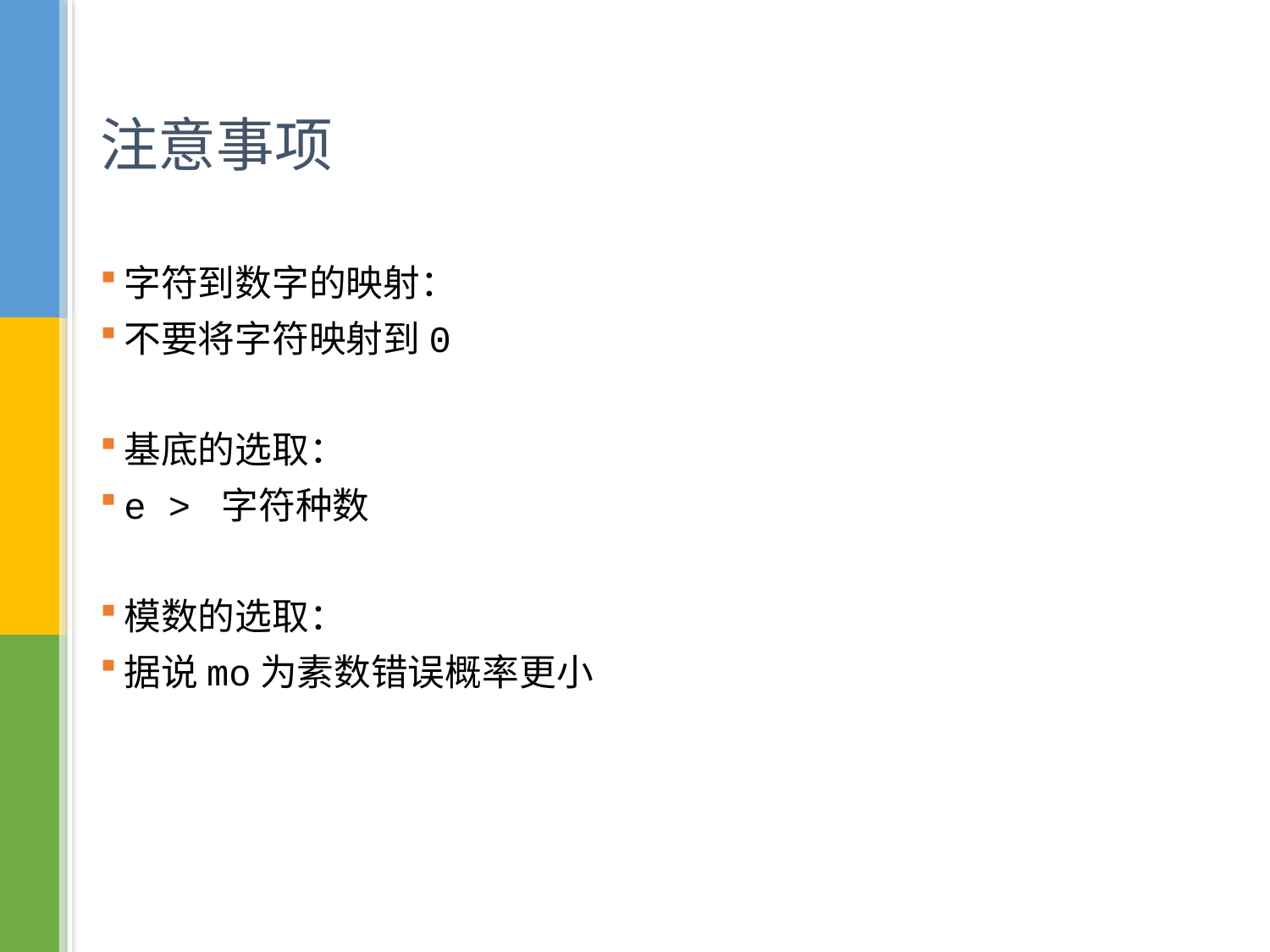

# 注意事项
字符到数字的映射：
不要将字符映射到0

基底的选取：
e > 字符种数

模数的选取：
据说mo为素数错误概率更小